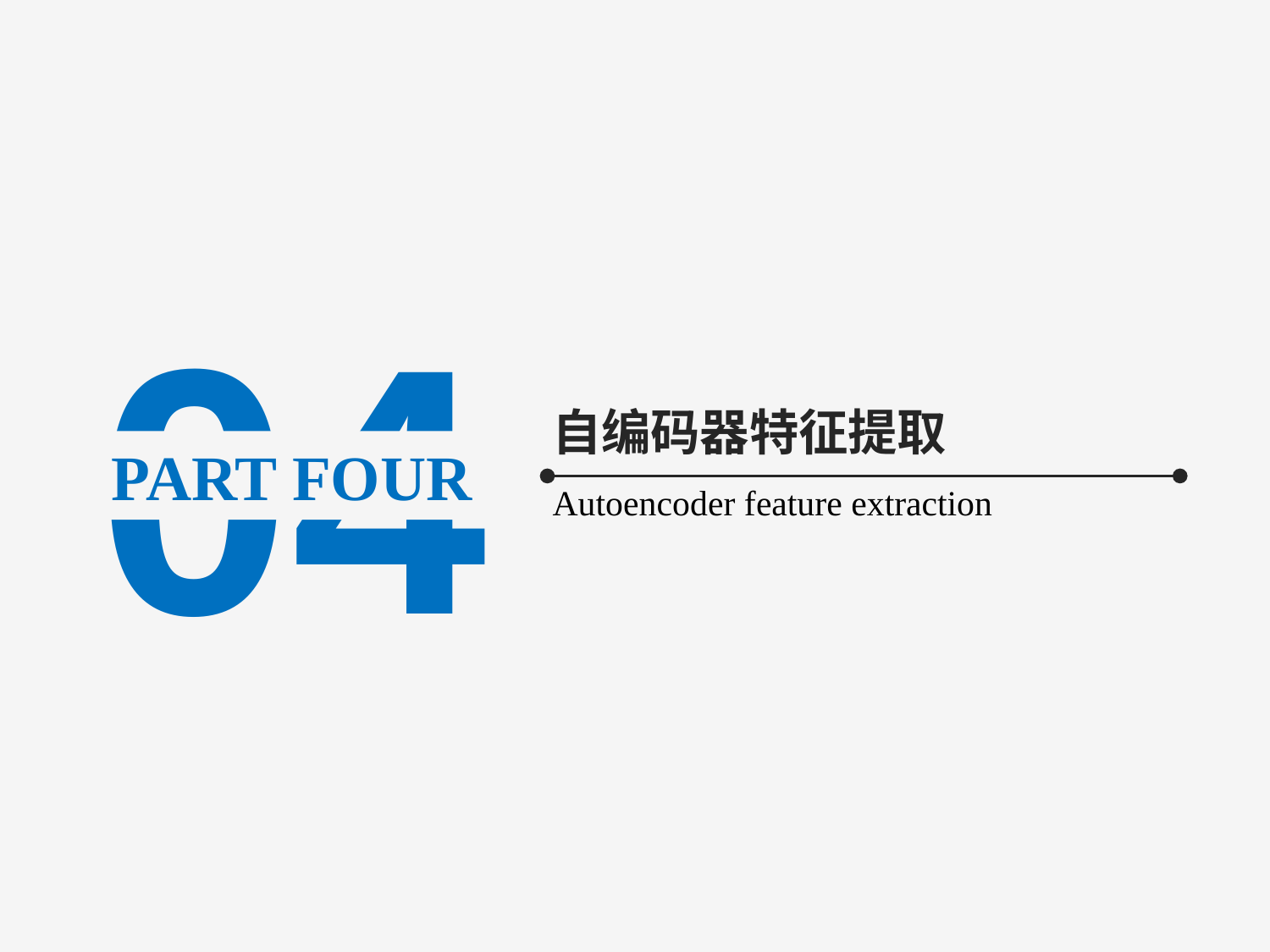

04
自编码器特征提取
PART FOUR

Autoencoder feature extraction